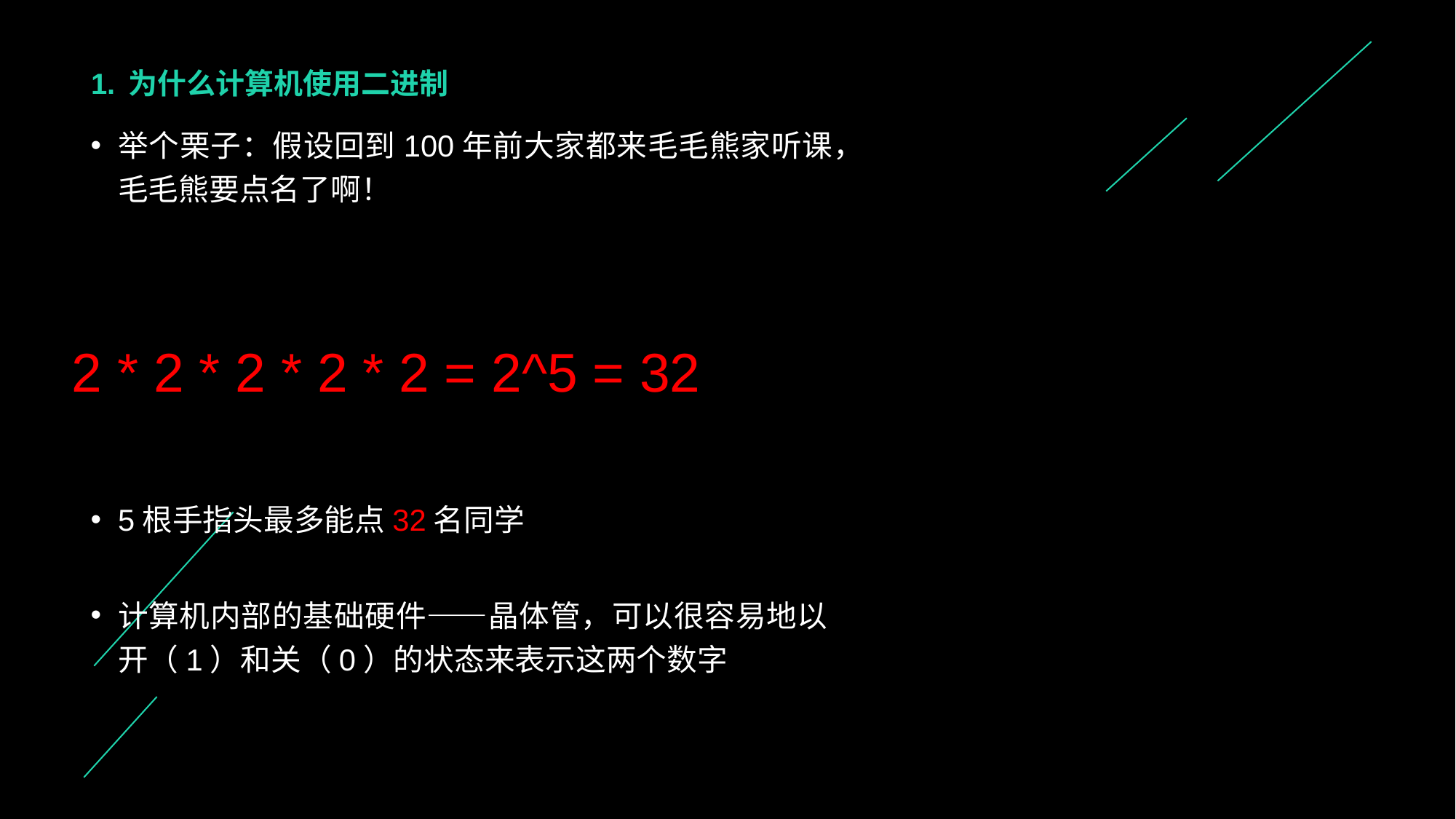

# 1. 为什么计算机使用二进制
举个栗子：假设回到100年前大家都来毛毛熊家听课，毛毛熊要点名了啊！
2 * 2 * 2 * 2 * 2 = 2^5 = 32
5根手指头最多能点32名同学
计算机内部的基础硬件——晶体管，可以很容易地以开（1）和关（0）的状态来表示这两个数字